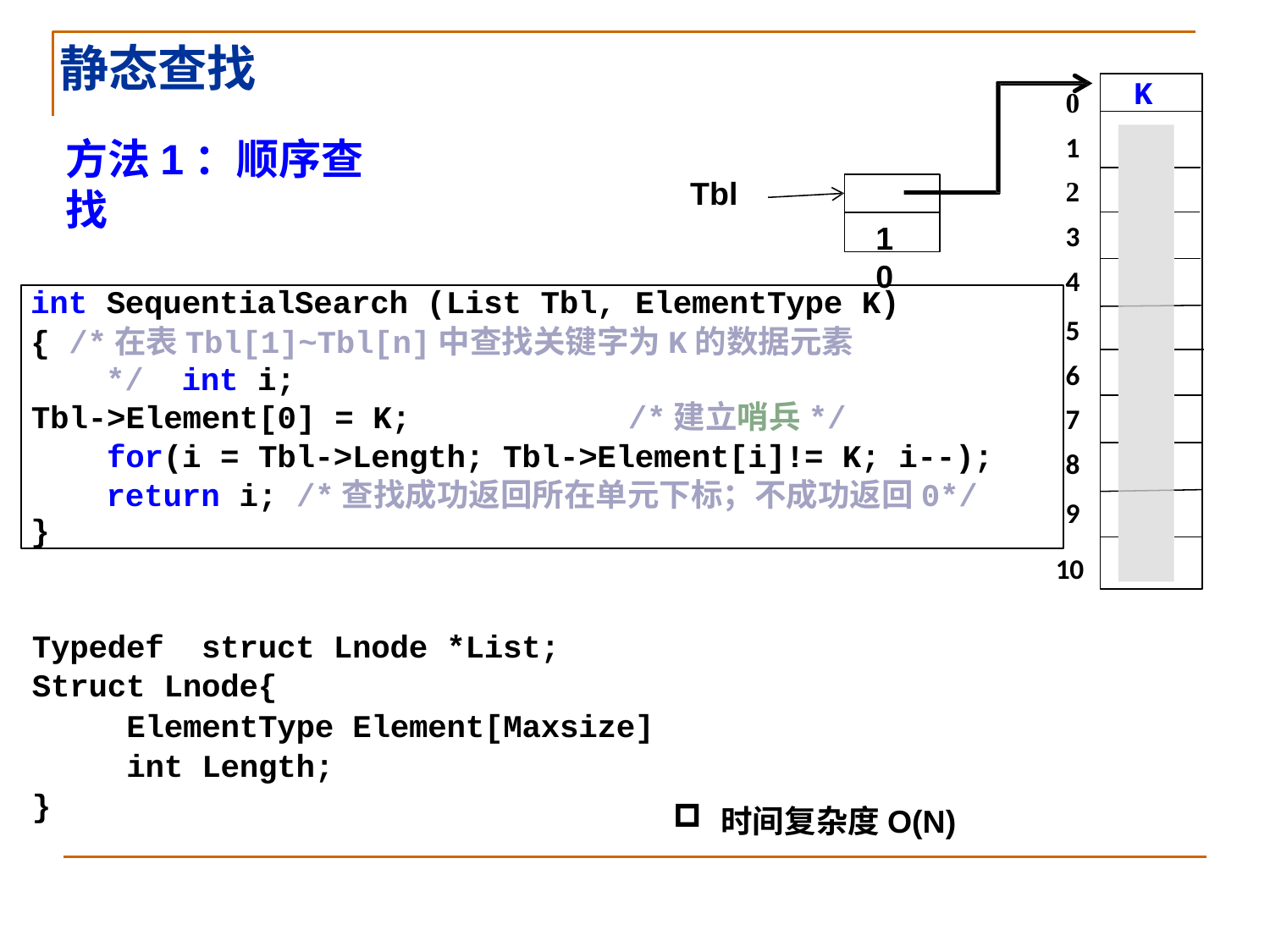

# 静态查找
0
1
2
3
4
5
6
7
8
9

K

方法1：顺序查找

Tbl

10

int SequentialSearch (List Tbl, ElementType K)
{ /*在表Tbl[1]~Tbl[n]中查找关键字为K的数据元素*/  int i;
Tbl->Element[0] = K;	/*建立哨兵*/
for(i = Tbl->Length; Tbl->Element[i]!= K; i--);  return i; /*查找成功返回所在单元下标；不成功返回0*/
}

10
Typedef  struct Lnode *List;
Struct Lnode{
     ElementType Element[Maxsize]
     int Length;
}

时间复杂度O(N)